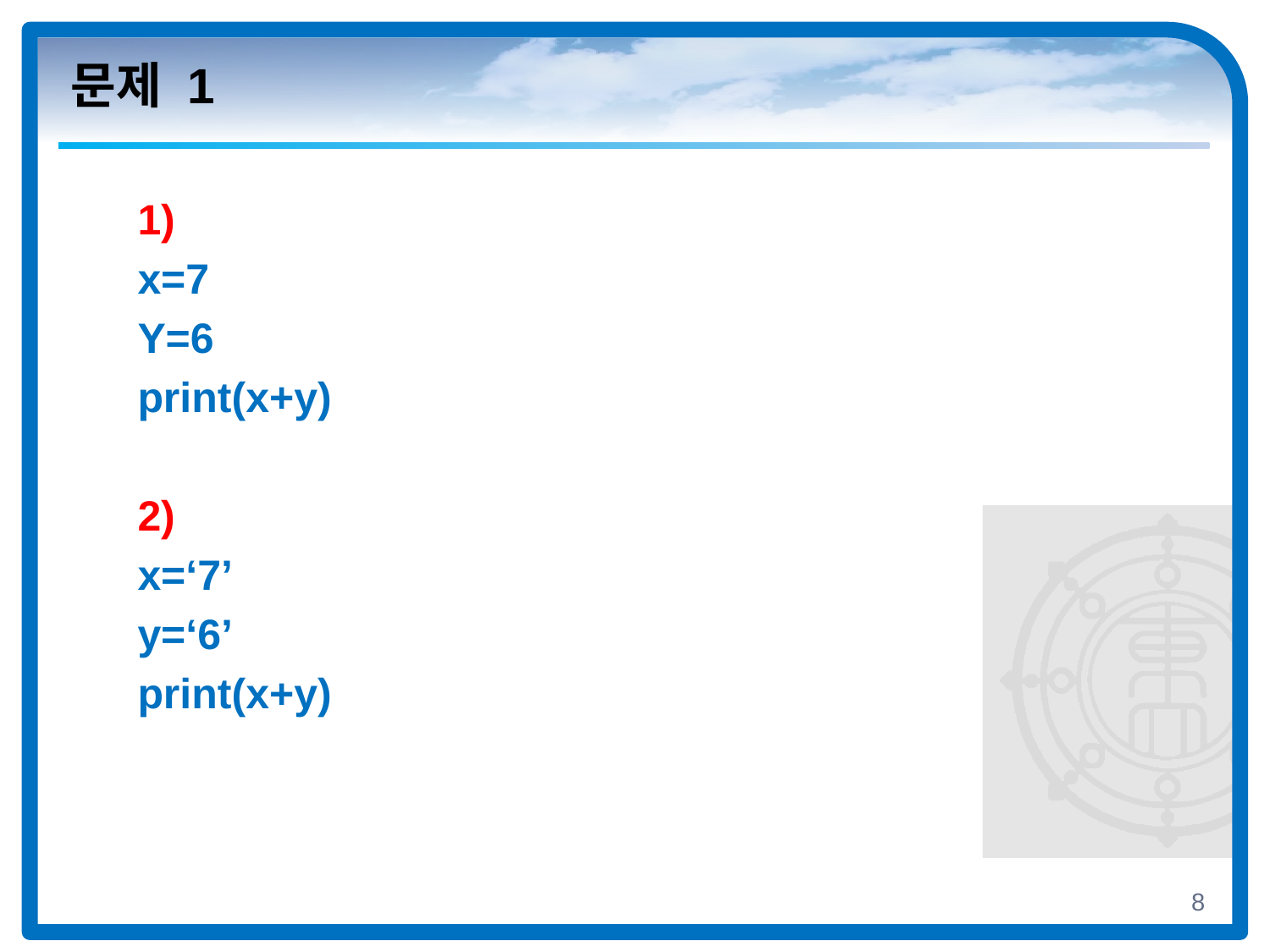

# 문제 1
1)
x=7
Y=6
print(x+y)

2)
x=‘7’
y=‘6’
print(x+y)

8